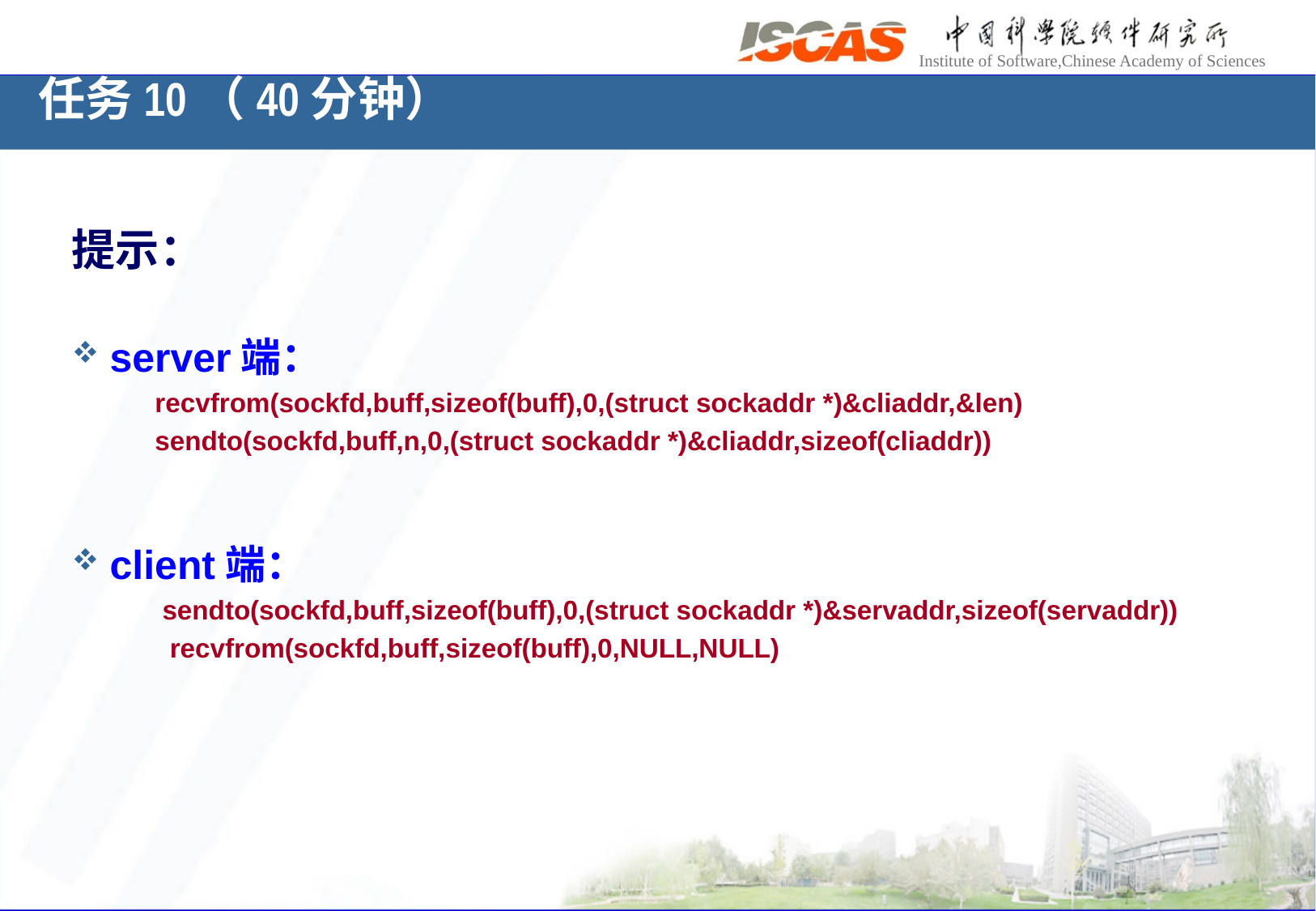

# 任务10（40分钟）
提示：

server端：
    recvfrom(sockfd,buff,sizeof(buff),0,(struct sockaddr *)&cliaddr,&len)
    sendto(sockfd,buff,n,0,(struct sockaddr *)&cliaddr,sizeof(cliaddr))

client端：
     sendto(sockfd,buff,sizeof(buff),0,(struct sockaddr *)&servaddr,sizeof(servaddr))
      recvfrom(sockfd,buff,sizeof(buff),0,NULL,NULL)